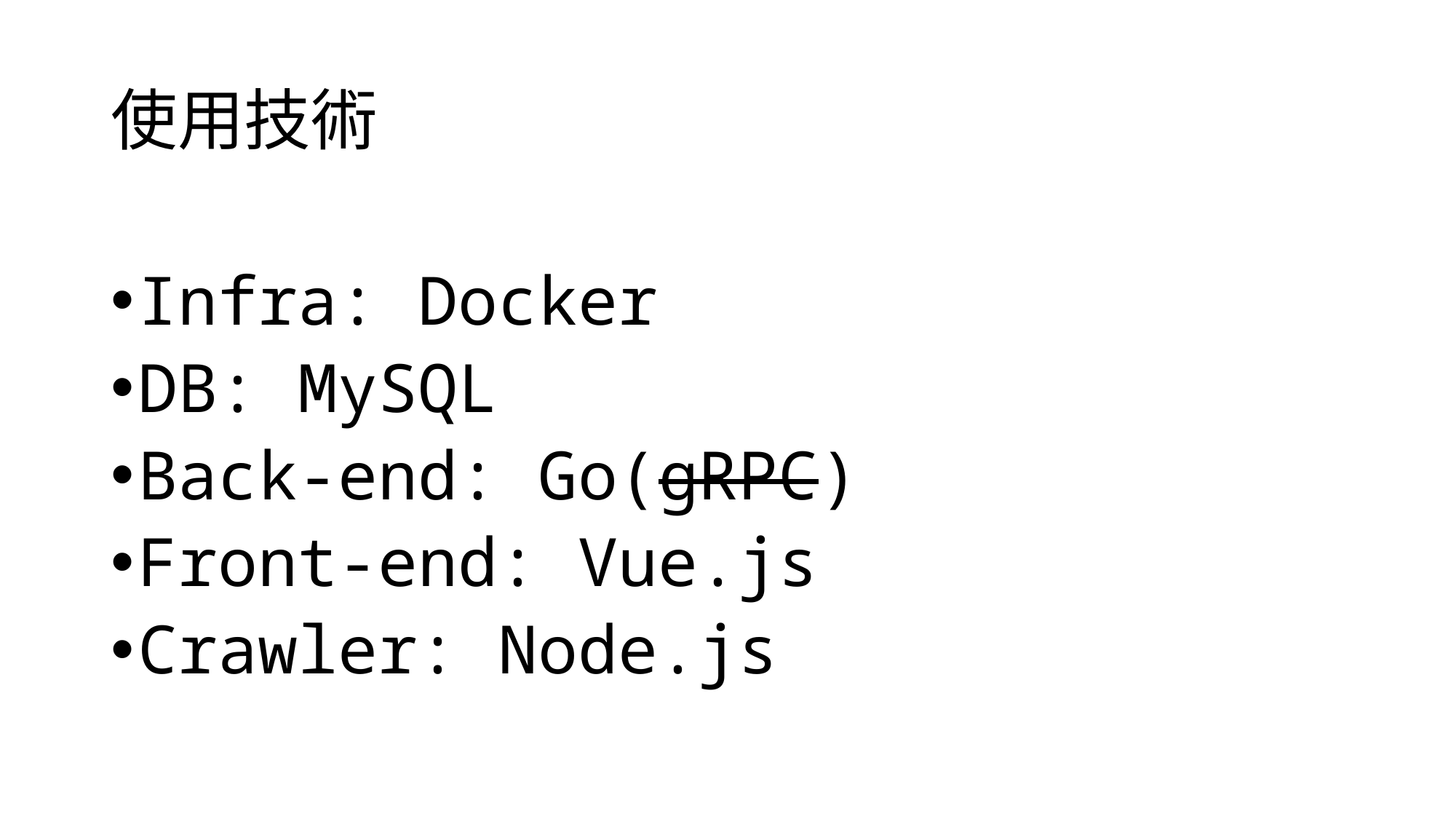

# 使用技術
Infra: Docker
DB: MySQL
Back-end: Go(gRPC)
Front-end: Vue.js
Crawler: Node.js